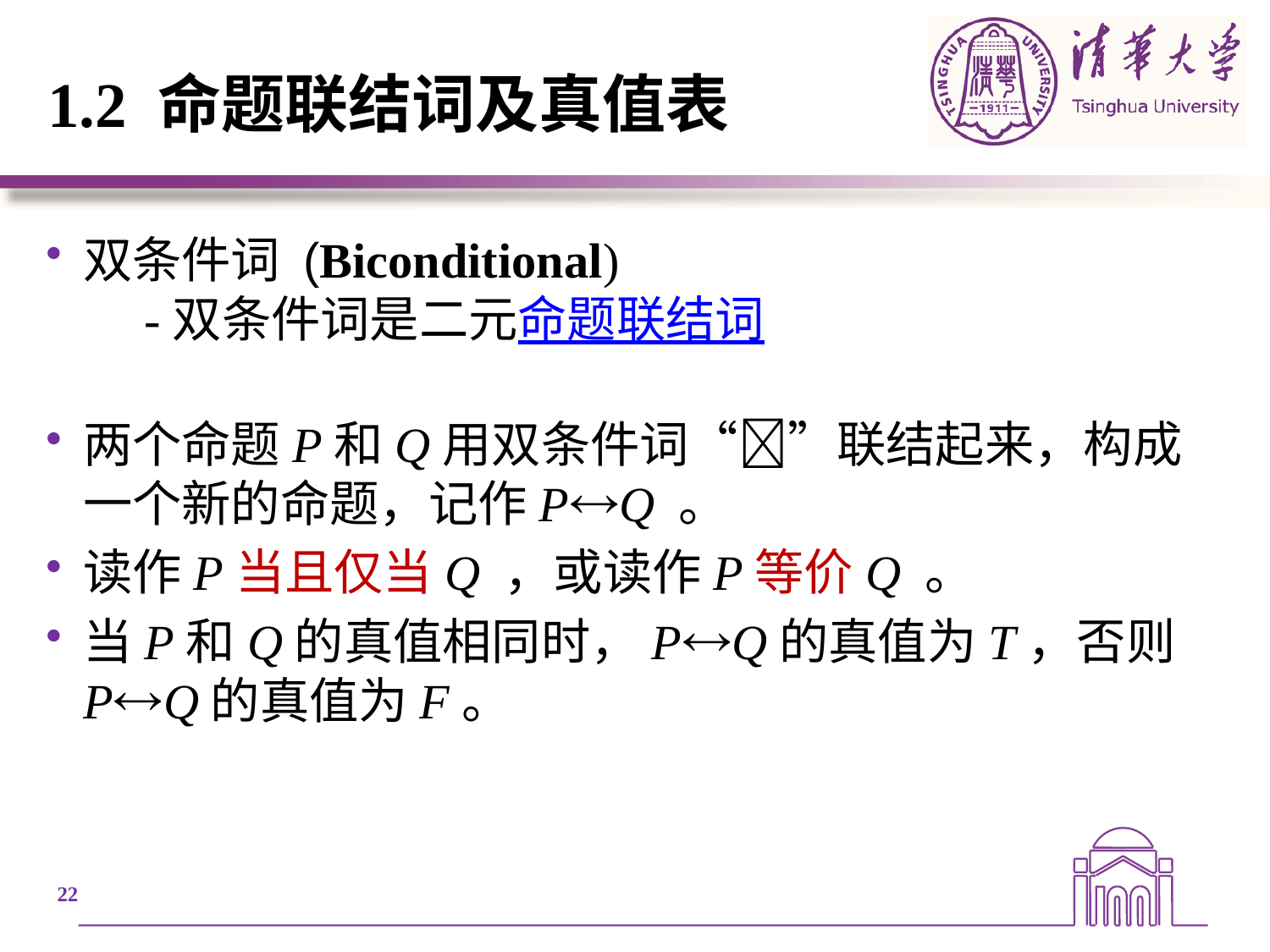

# 1.2 命题联结词及真值表
双条件词 (Biconditional)
　-双条件词是二元命题联结词

两个命题P和Q用双条件词“↔”联结起来，构成一个新的命题，记作P↔Q 。
读作P当且仅当Q ，或读作P等价Q 。
当P和Q的真值相同时，P↔Q的真值为T，否则P↔Q的真值为F。